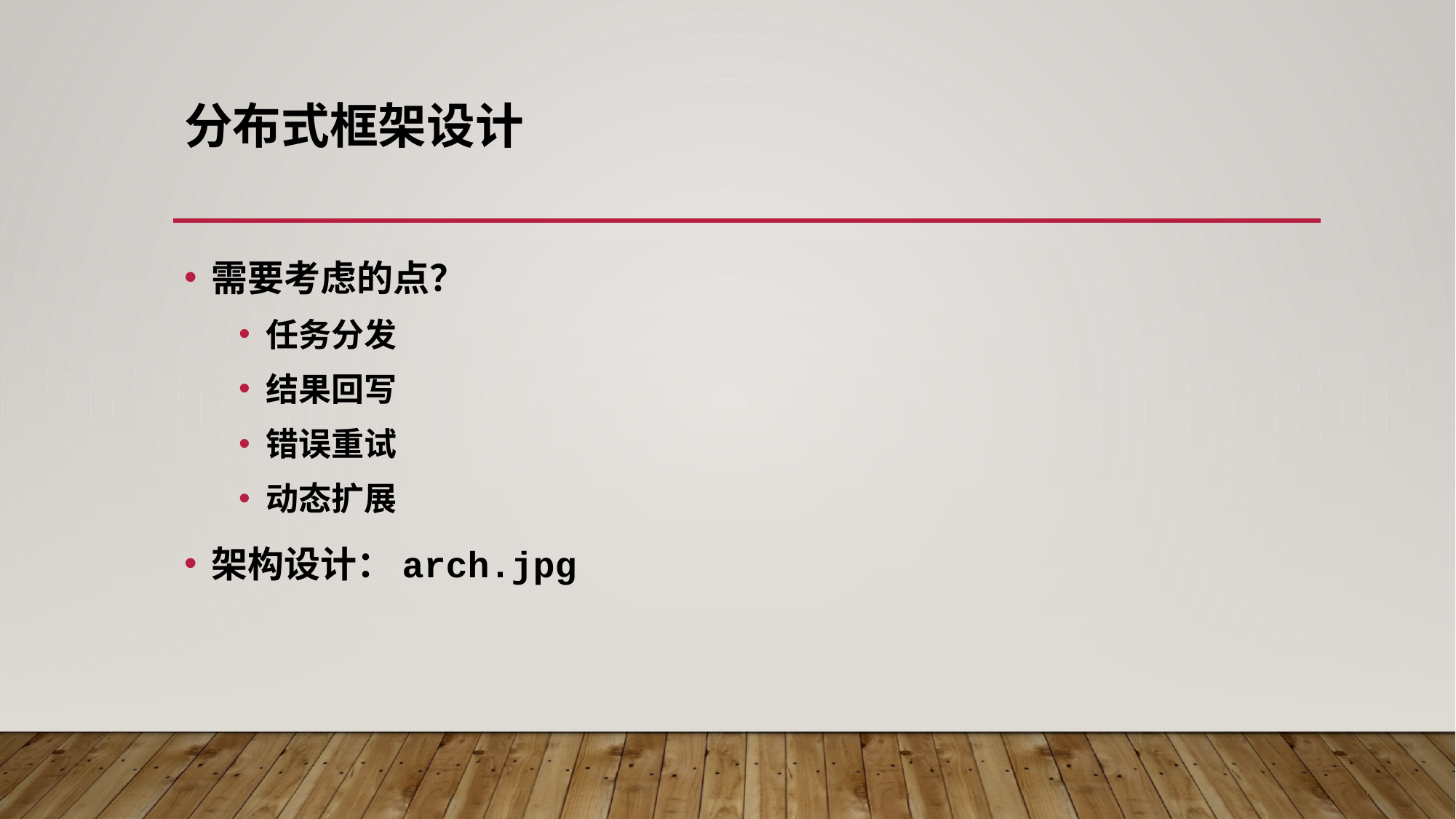

# 分布式框架设计
需要考虑的点？
任务分发
结果回写
错误重试
动态扩展
架构设计：arch.jpg